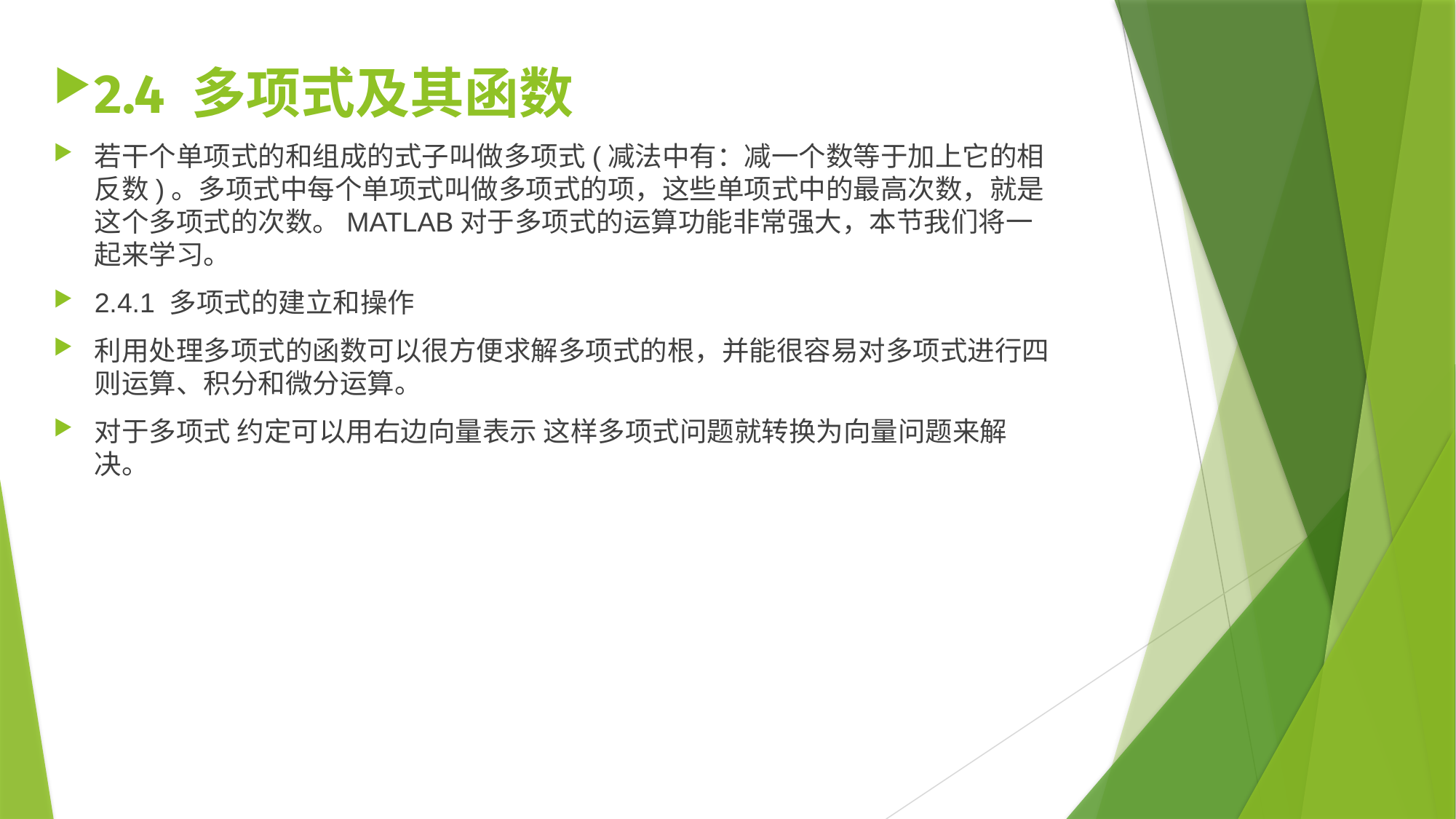

2.4 多项式及其函数
若干个单项式的和组成的式子叫做多项式(减法中有：减一个数等于加上它的相反数)。多项式中每个单项式叫做多项式的项，这些单项式中的最高次数，就是这个多项式的次数。MATLAB对于多项式的运算功能非常强大，本节我们将一起来学习。
2.4.1 多项式的建立和操作
利用处理多项式的函数可以很方便求解多项式的根，并能很容易对多项式进行四则运算、积分和微分运算。
对于多项式 约定可以用右边向量表示 这样多项式问题就转换为向量问题来解决。